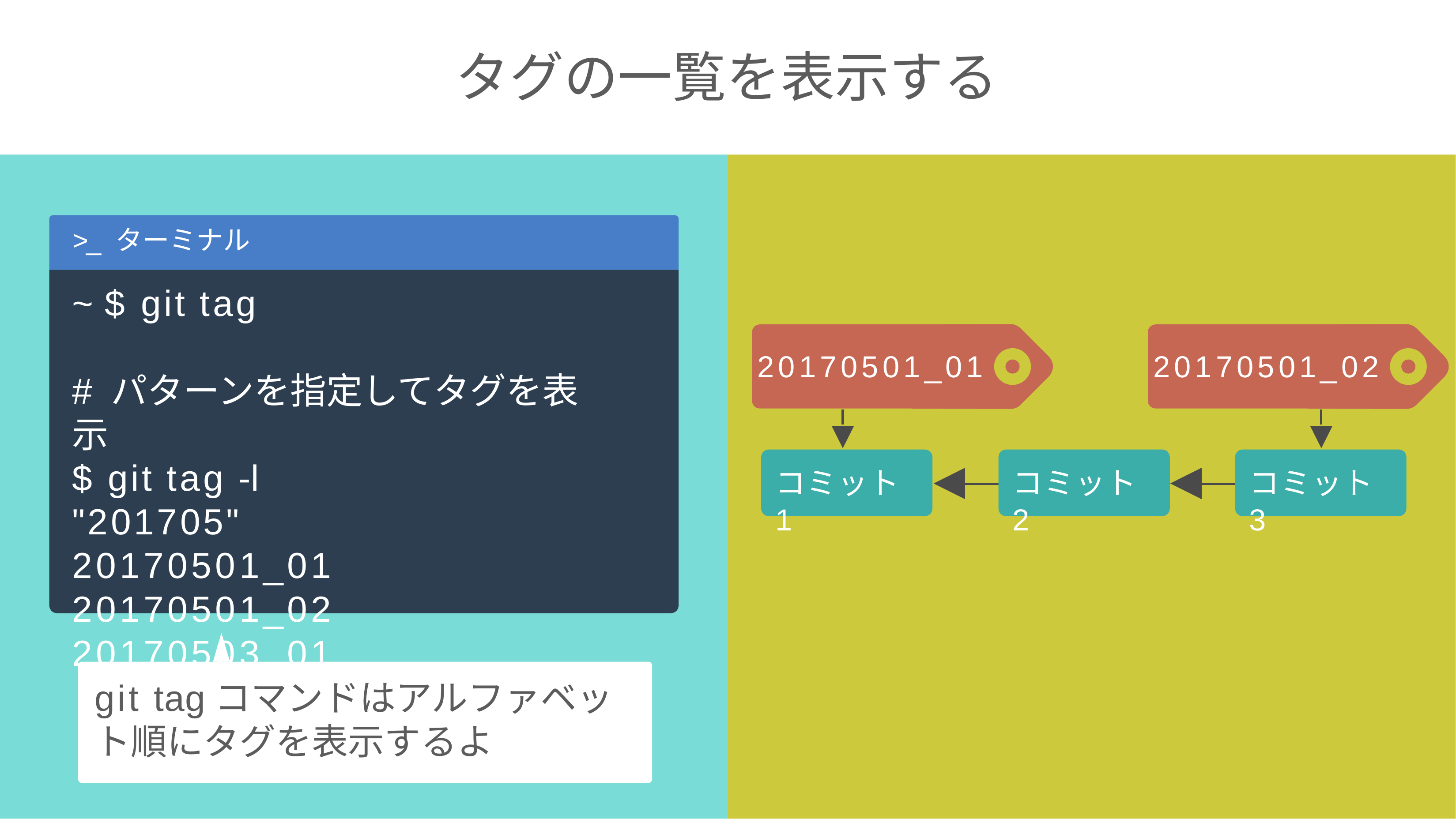

# タグの一覧を表示する

>_ ターミナル
~ $ git tag
# パターンを指定してタグを表示
$ git tag -l "201705" 20170501_01
20170501_02
20170503_01

20170501_01
20170501_02

コミット1
コミット2
コミット3
git tagコマンドはアルファベット順にタグを表示するよ